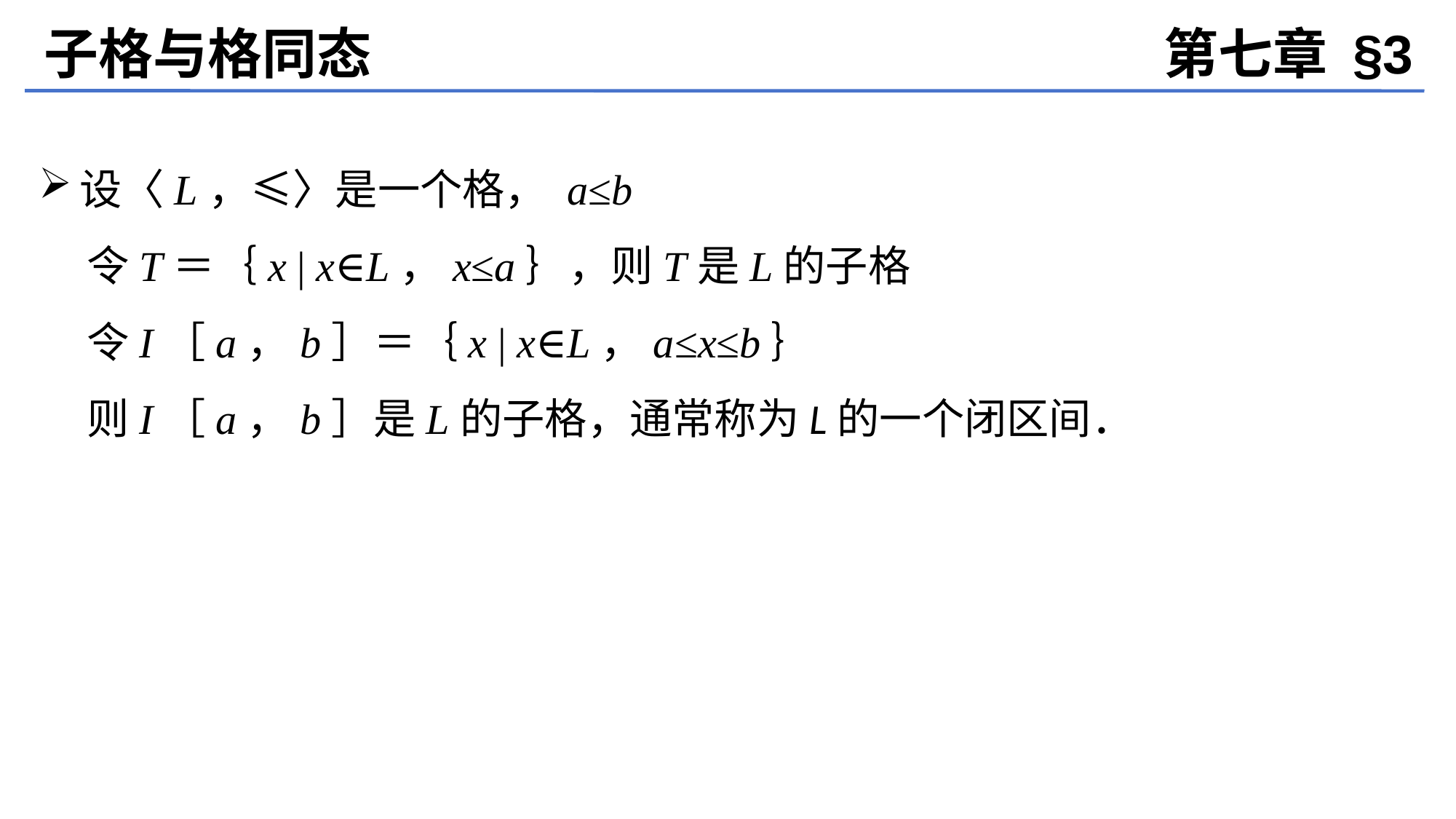

子格与格同态
第七章 §3
设〈L，≤〉是一个格， a≤b
    令T＝｛x | x∈L，x≤a｝，则T是L的子格
    令I［a，b］＝｛x | x∈L，a≤x≤b｝
    则I［a，b］是L的子格，通常称为L的一个闭区间．